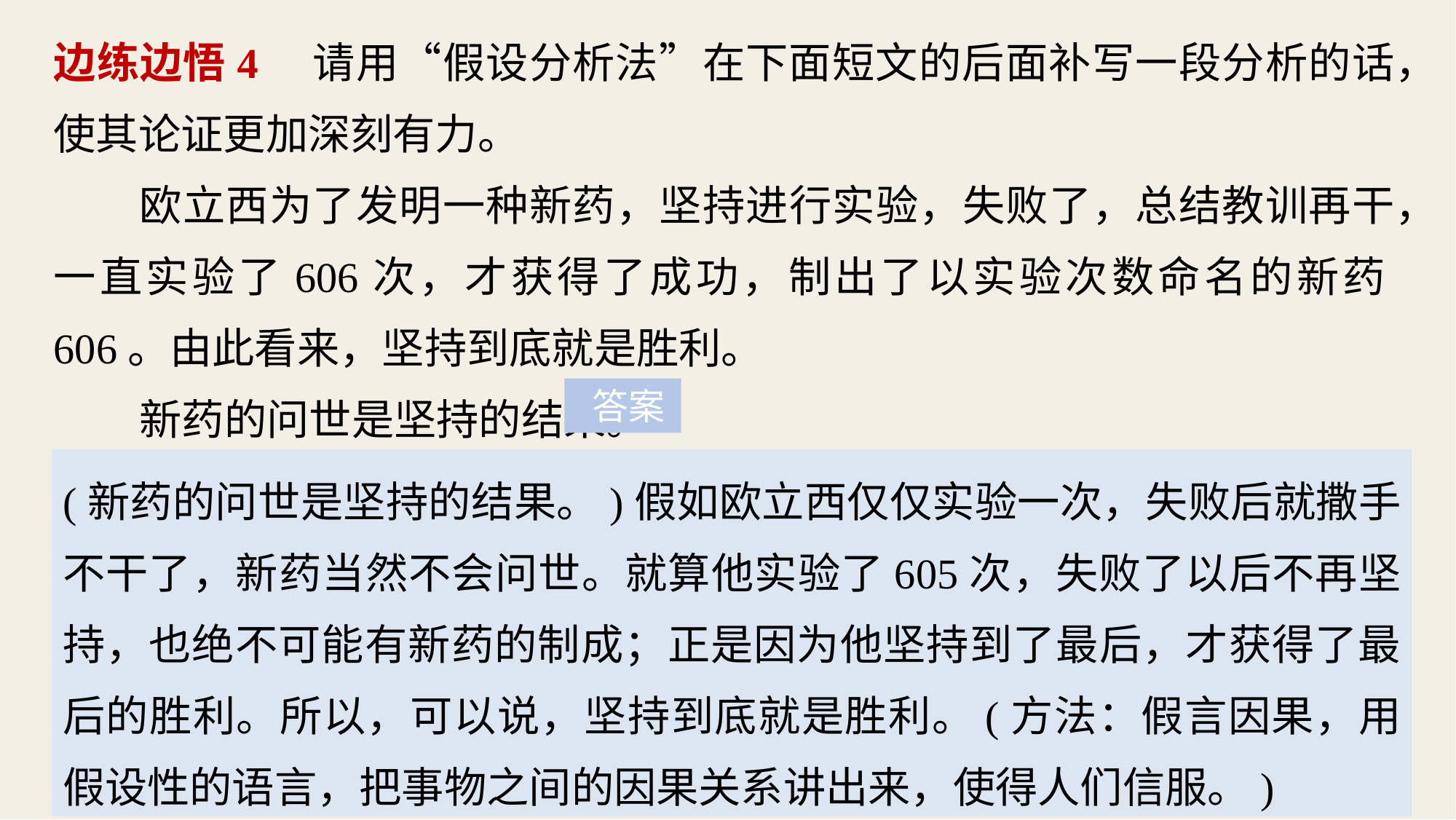

边练边悟4　请用“假设分析法”在下面短文的后面补写一段分析的话，使其论证更加深刻有力。
欧立西为了发明一种新药，坚持进行实验，失败了，总结教训再干，一直实验了606次，才获得了成功，制出了以实验次数命名的新药606。由此看来，坚持到底就是胜利。
新药的问世是坚持的结果。
 答案
(新药的问世是坚持的结果。)假如欧立西仅仅实验一次，失败后就撒手不干了，新药当然不会问世。就算他实验了605次，失败了以后不再坚持，也绝不可能有新药的制成；正是因为他坚持到了最后，才获得了最后的胜利。所以，可以说，坚持到底就是胜利。(方法：假言因果，用假设性的语言，把事物之间的因果关系讲出来，使得人们信服。)